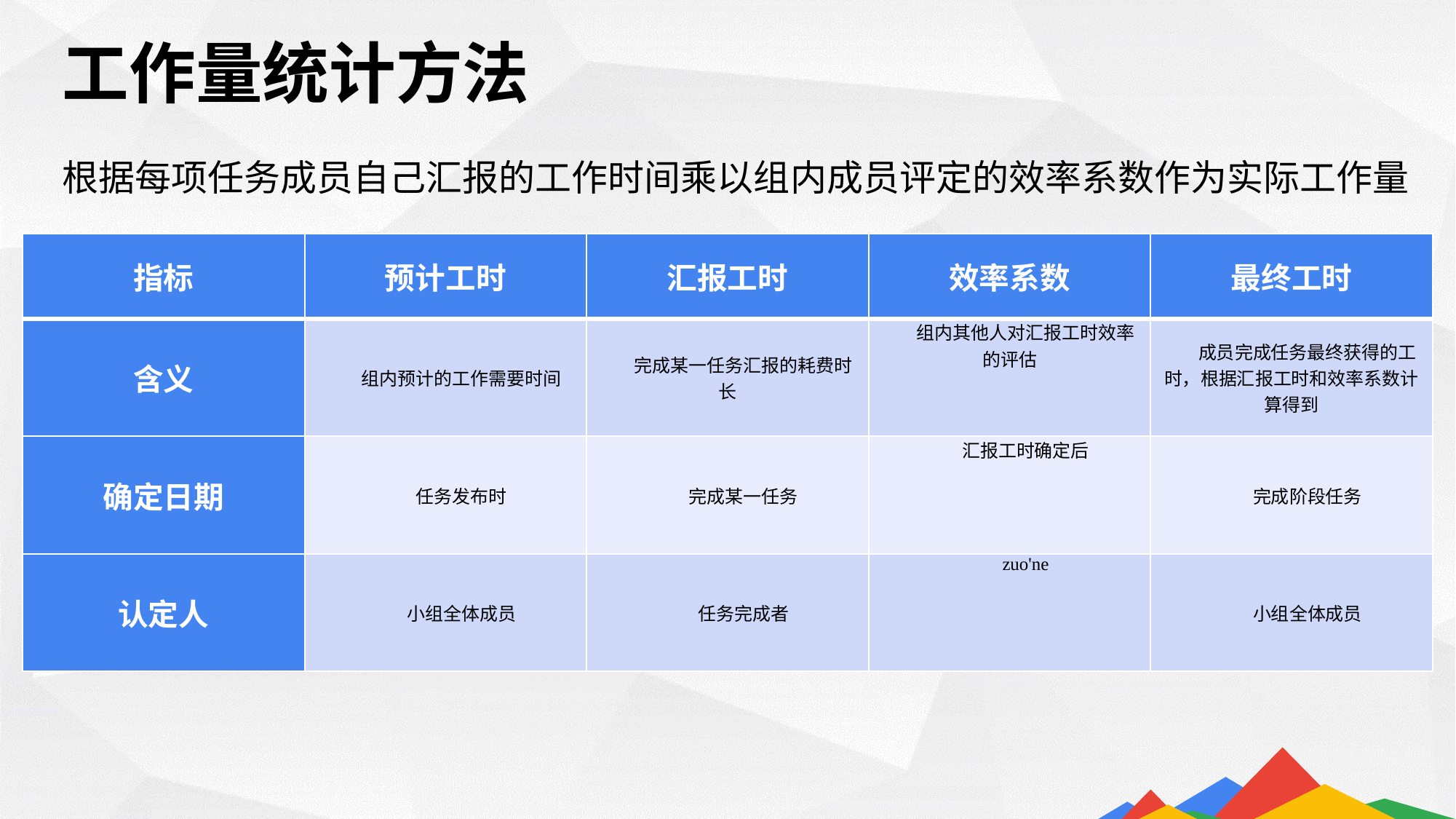

工作量统计方法
根据每项任务成员自己汇报的工作时间乘以组内成员评定的效率系数作为实际工作量
| 指标 | 预计工时 | 汇报工时 | 效率系数 | 最终工时 |
| --- | --- | --- | --- | --- |
| 含义 | 组内预计的工作需要时间 | 完成某一任务汇报的耗费时长 | 组内其他人对汇报工时效率的评估 | 成员完成任务最终获得的工时，根据汇报工时和效率系数计算得到 |
| 确定日期 | 任务发布时 | 完成某一任务 | 汇报工时确定后 | 完成阶段任务 |
| 认定人 | 小组全体成员 | 任务完成者 | zuo'ne | 小组全体成员 |